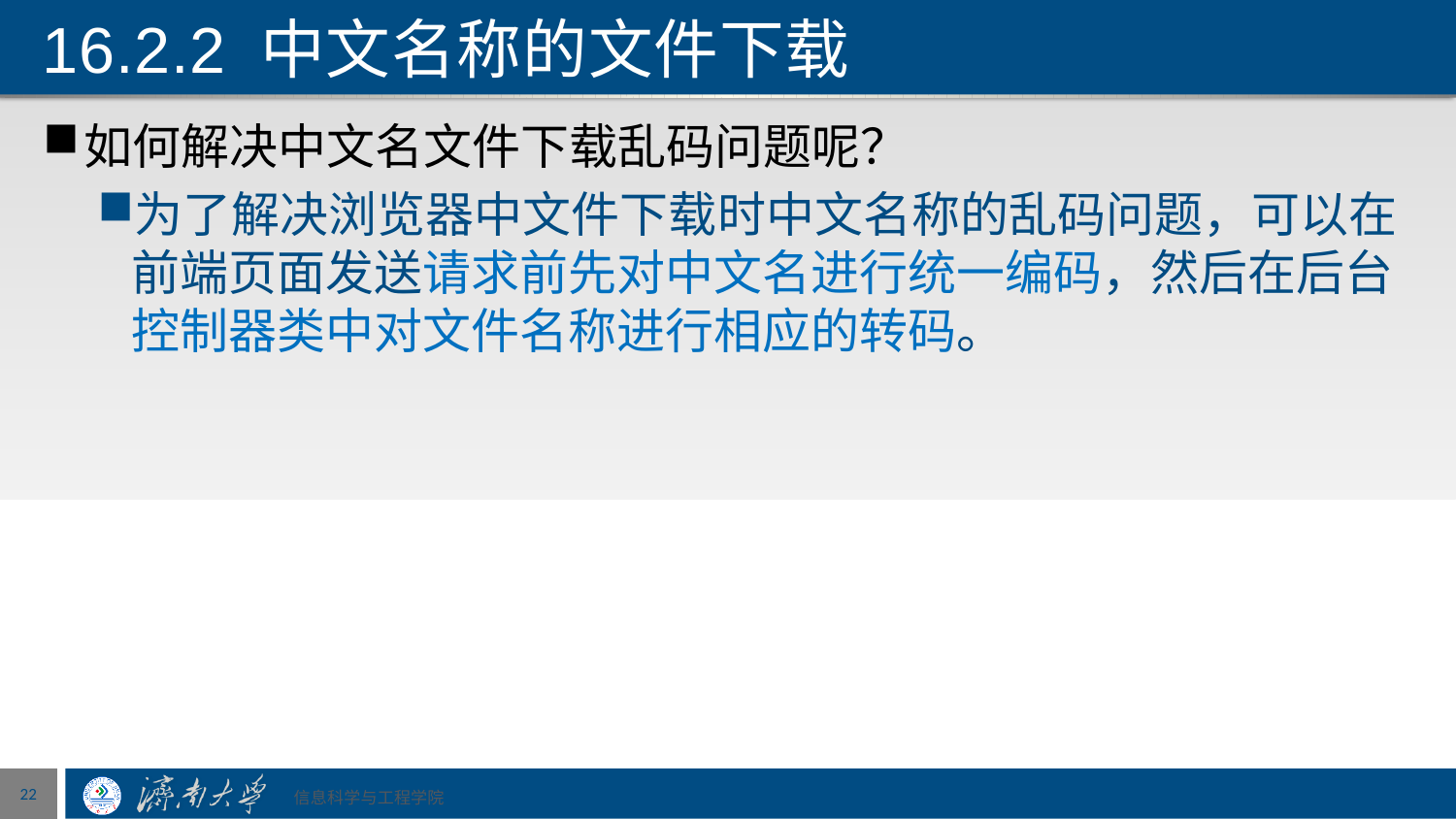

# 16.2.2 中文名称的文件下载
如何解决中文名文件下载乱码问题呢？
为了解决浏览器中文件下载时中文名称的乱码问题，可以在前端页面发送请求前先对中文名进行统一编码，然后在后台控制器类中对文件名称进行相应的转码。